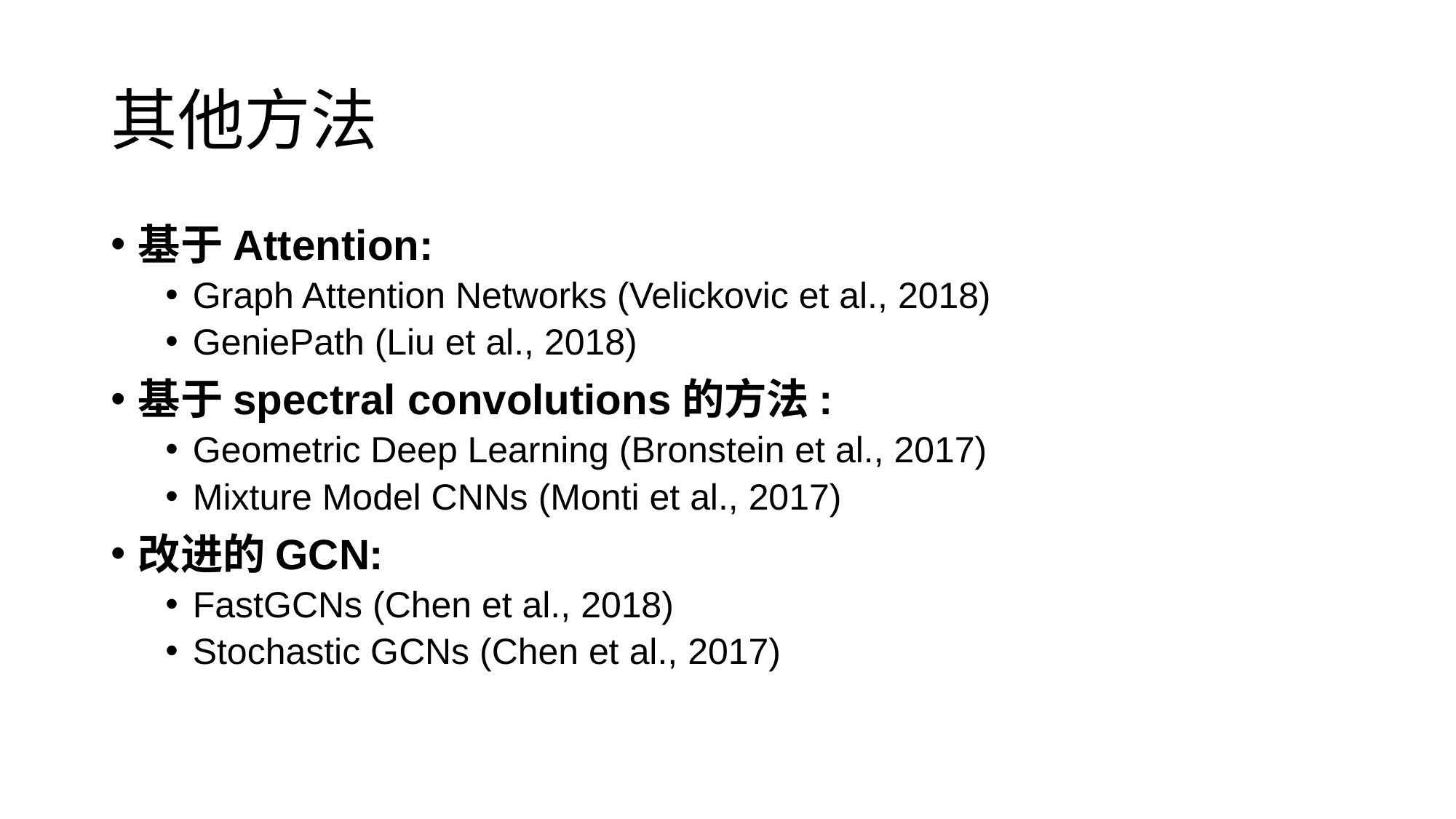

# 其他方法
基于Attention:
Graph Attention Networks (Velickovic et al., 2018)
GeniePath (Liu et al., 2018)
基于spectral convolutions的方法:
Geometric Deep Learning (Bronstein et al., 2017)
Mixture Model CNNs (Monti et al., 2017)
改进的GCN:
FastGCNs (Chen et al., 2018)
Stochastic GCNs (Chen et al., 2017)